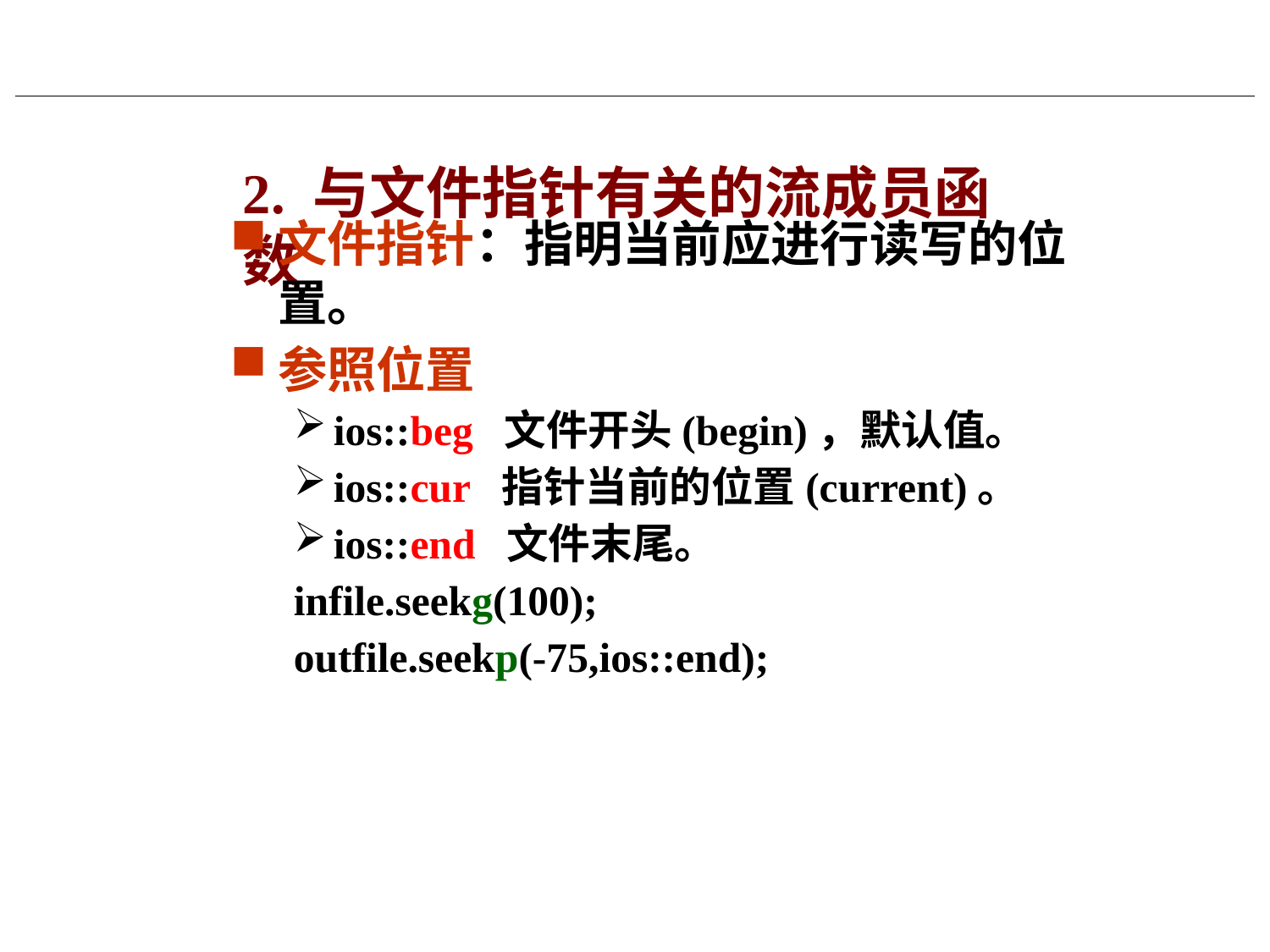

358
# 2. 与文件指针有关的流成员函数
文件指针：指明当前应进行读写的位置。
参照位置
ios::beg  文件开头(begin)，默认值。
ios::cur  指针当前的位置(current)。
ios::end  文件末尾。
infile.seekg(100);
outfile.seekp(-75,ios::end);